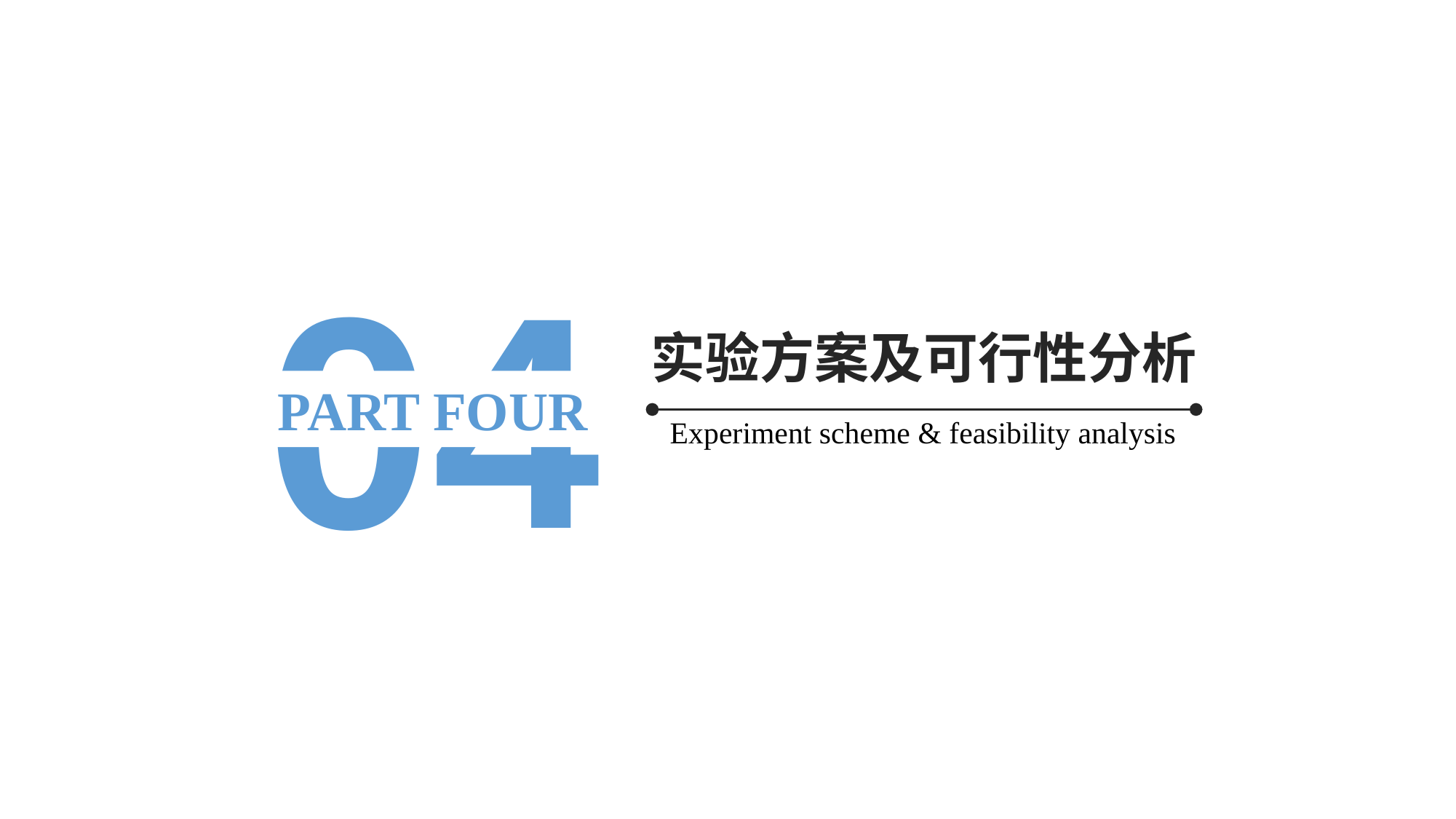

04
实验方案及可行性分析
PART FOUR

Experiment scheme & feasibility analysis